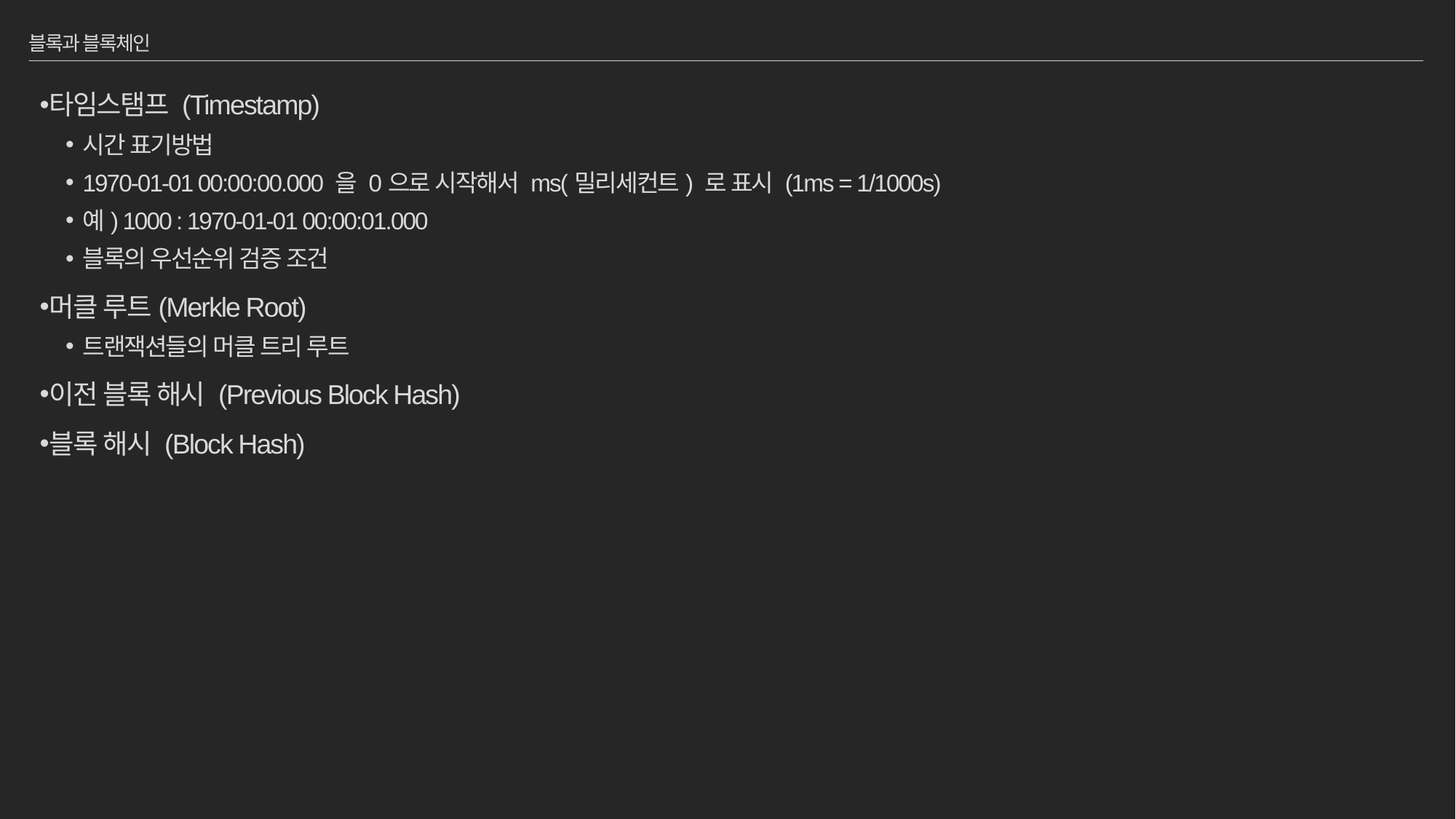

# 블록과 블록체인
타임스탬프 (Timestamp)
시간 표기방법
1970-01-01 00:00:00.000 을 0으로 시작해서 ms(밀리세컨트) 로 표시 (1ms = 1/1000s)
예) 1000 : 1970-01-01 00:00:01.000
블록의 우선순위 검증 조건
머클 루트(Merkle Root)
트랜잭션들의 머클 트리 루트
이전 블록 해시 (Previous Block Hash)
블록 해시 (Block Hash)